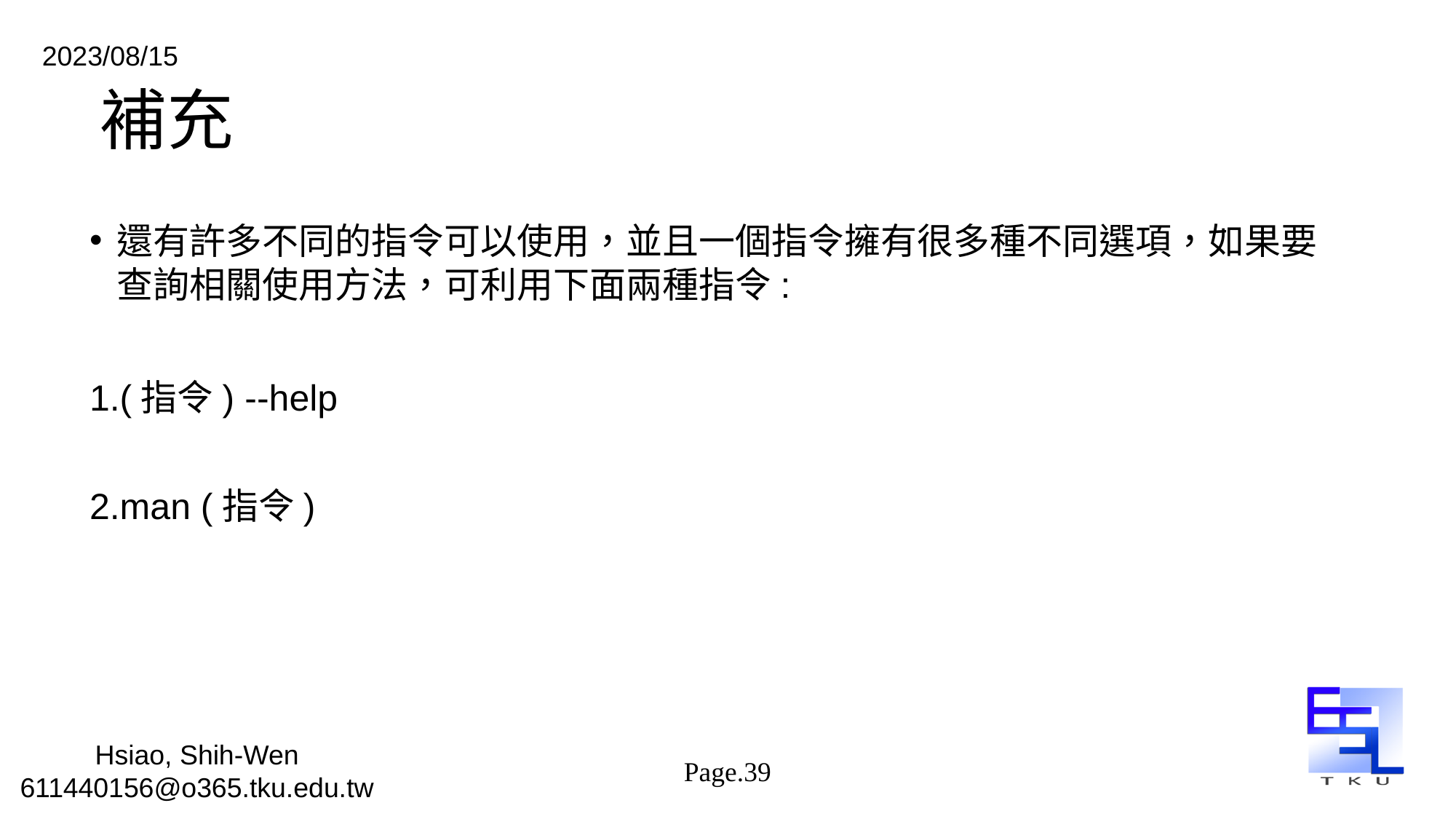

# 補充
還有許多不同的指令可以使用，並且一個指令擁有很多種不同選項，如果要查詢相關使用方法，可利用下面兩種指令:

1.(指令) --help

2.man (指令)